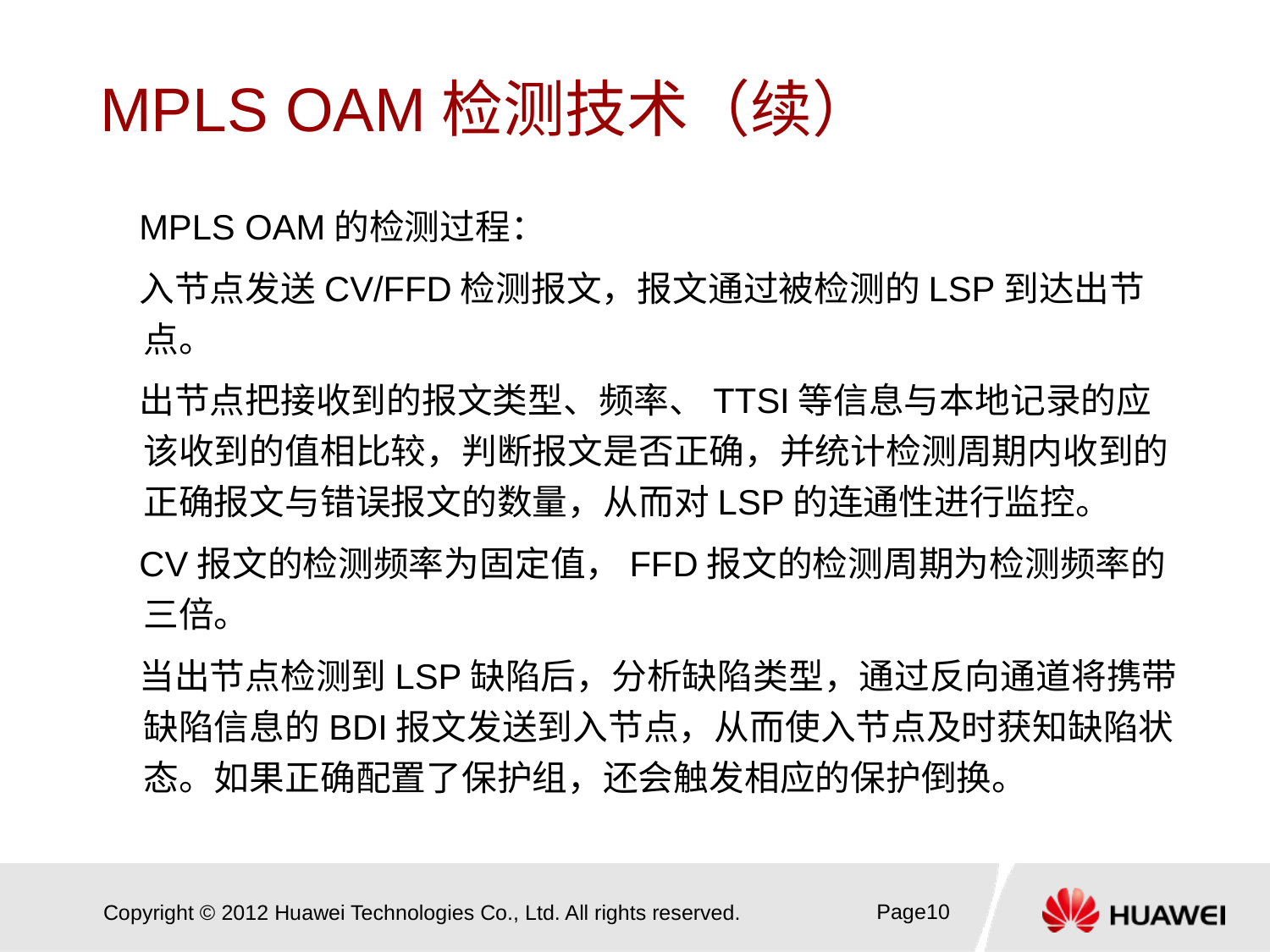

# MPLS OAM检测技术（续）
MPLS OAM的检测过程：
入节点发送CV/FFD检测报文，报文通过被检测的LSP到达出节点。
出节点把接收到的报文类型、频率、TTSI等信息与本地记录的应该收到的值相比较，判断报文是否正确，并统计检测周期内收到的正确报文与错误报文的数量，从而对LSP的连通性进行监控。
CV报文的检测频率为固定值，FFD报文的检测周期为检测频率的三倍。
当出节点检测到LSP缺陷后，分析缺陷类型，通过反向通道将携带缺陷信息的BDI报文发送到入节点，从而使入节点及时获知缺陷状态。如果正确配置了保护组，还会触发相应的保护倒换。
Page10